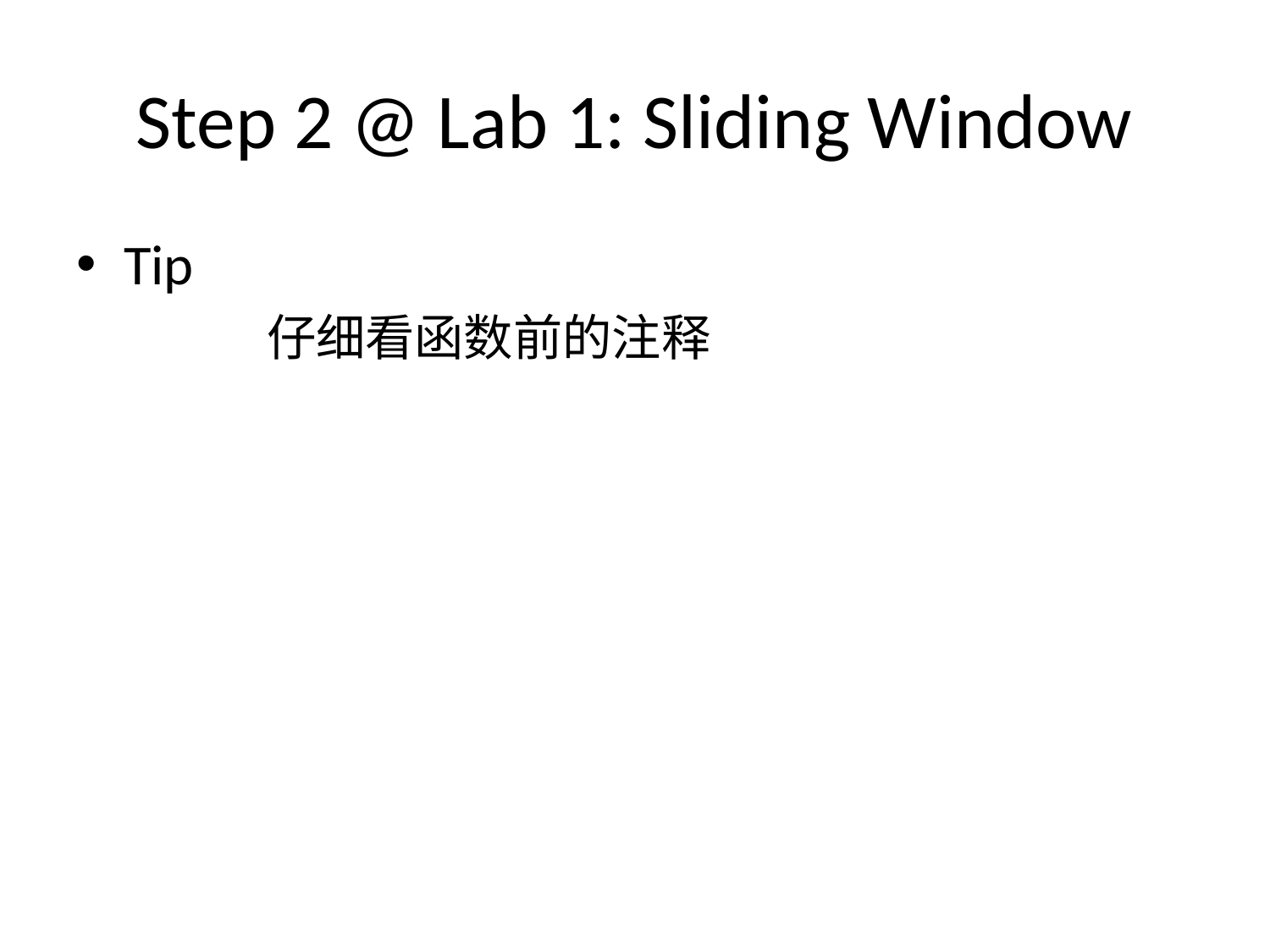

# Step 2 @ Lab 1: Sliding Window
Tip
	仔细看函数前的注释